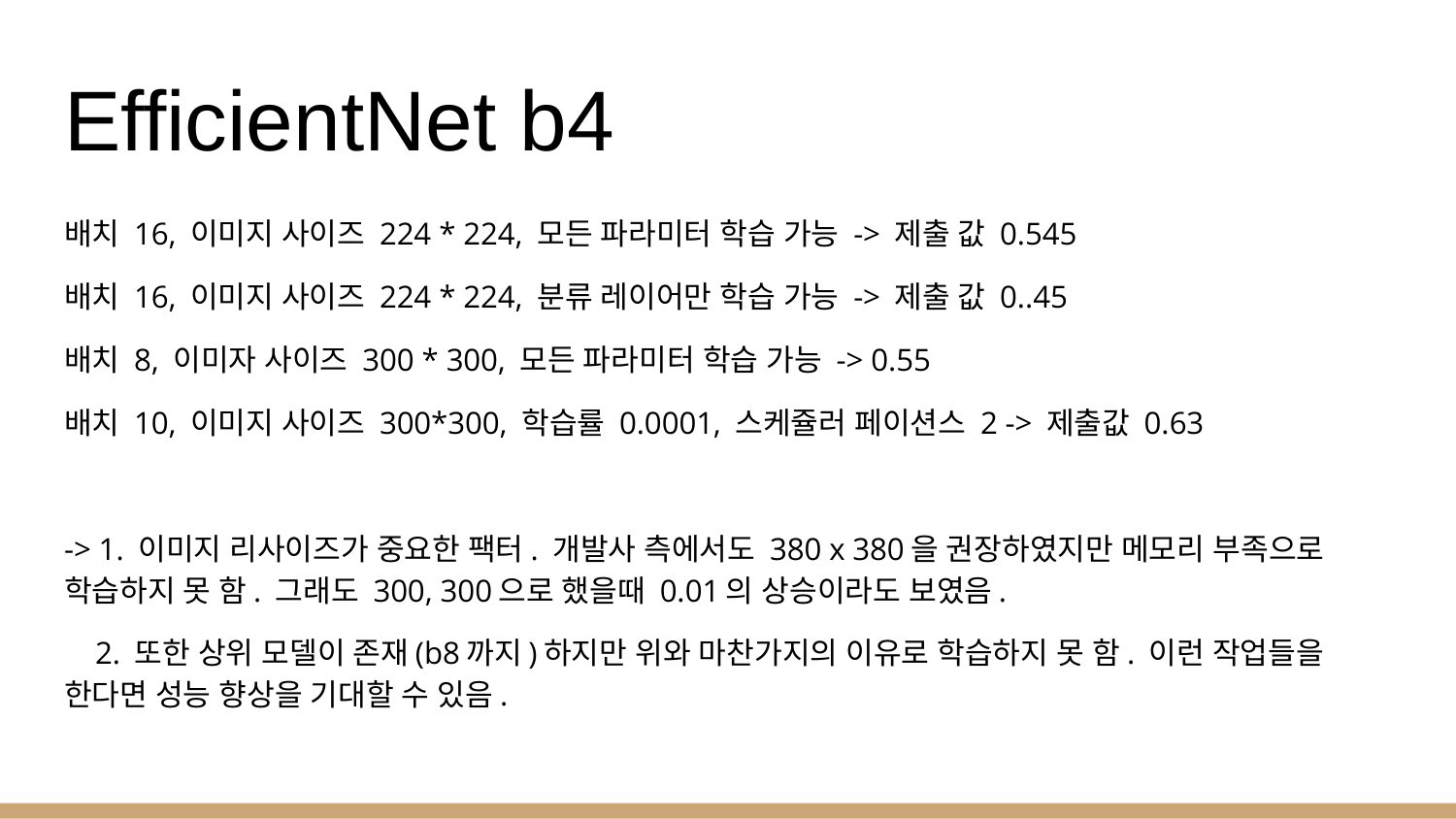

# EfficientNet b4
배치 16, 이미지 사이즈 224 * 224, 모든 파라미터 학습 가능 -> 제출 값 0.545
배치 16, 이미지 사이즈 224 * 224, 분류 레이어만 학습 가능 -> 제출 값 0..45
배치 8, 이미자 사이즈 300 * 300, 모든 파라미터 학습 가능 -> 0.55
배치 10, 이미지 사이즈 300*300, 학습률 0.0001, 스케쥴러 페이션스 2 -> 제출값 0.63

-> 1. 이미지 리사이즈가 중요한 팩터. 개발사 측에서도 380 x 380을 권장하였지만 메모리 부족으로 학습하지 못 함. 그래도 300, 300으로 했을때 0.01의 상승이라도 보였음.
    2. 또한 상위 모델이 존재(b8까지)하지만 위와 마찬가지의 이유로 학습하지 못 함. 이런 작업들을 한다면 성능 향상을 기대할 수 있음.